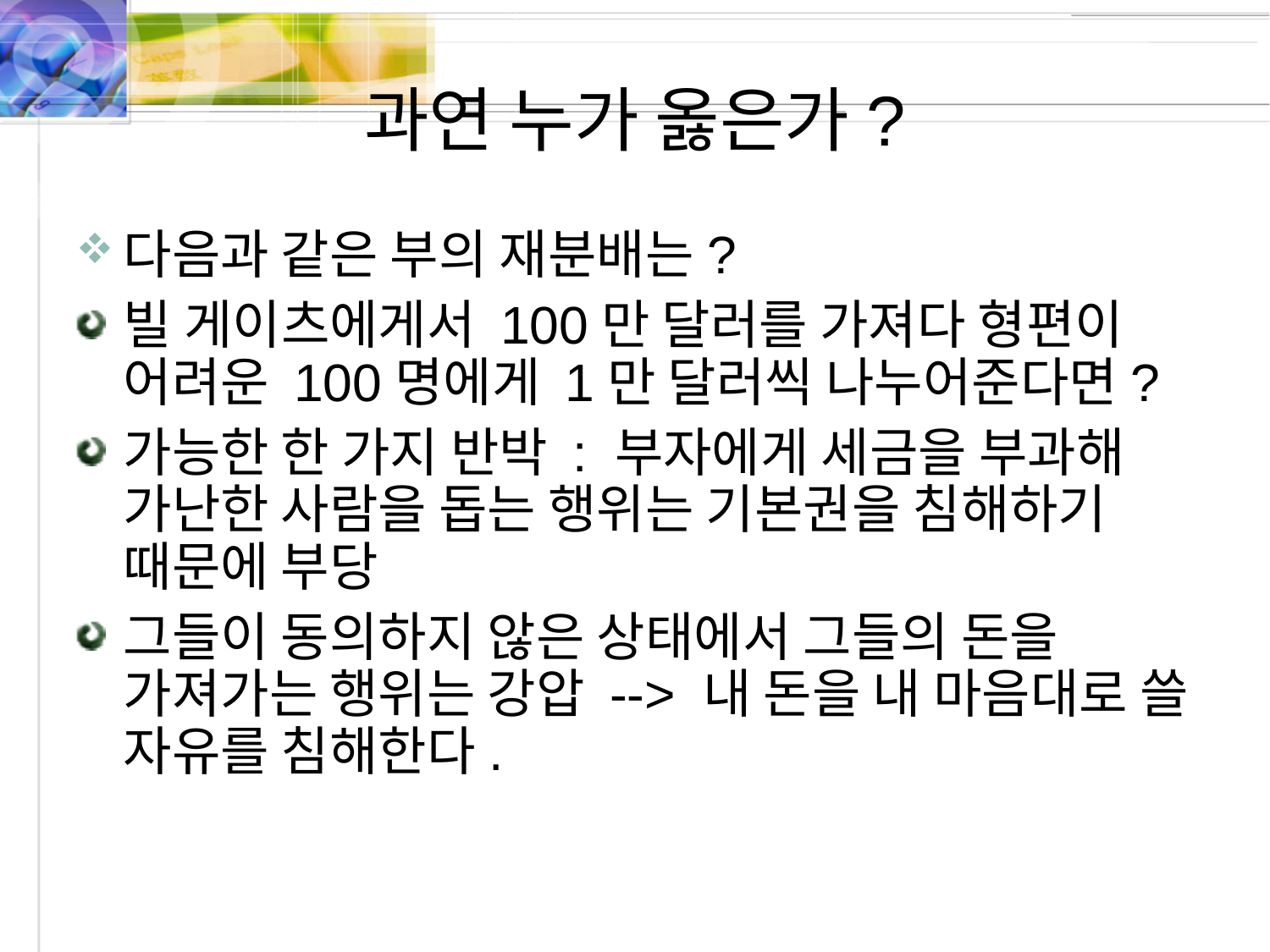

과연 누가 옳은가?
다음과 같은 부의 재분배는?
빌 게이츠에게서 100만 달러를 가져다 형편이 어려운 100명에게 1만 달러씩 나누어준다면?
가능한 한 가지 반박 : 부자에게 세금을 부과해 가난한 사람을 돕는 행위는 기본권을 침해하기 때문에 부당
그들이 동의하지 않은 상태에서 그들의 돈을 가져가는 행위는 강압 --> 내 돈을 내 마음대로 쓸 자유를 침해한다.